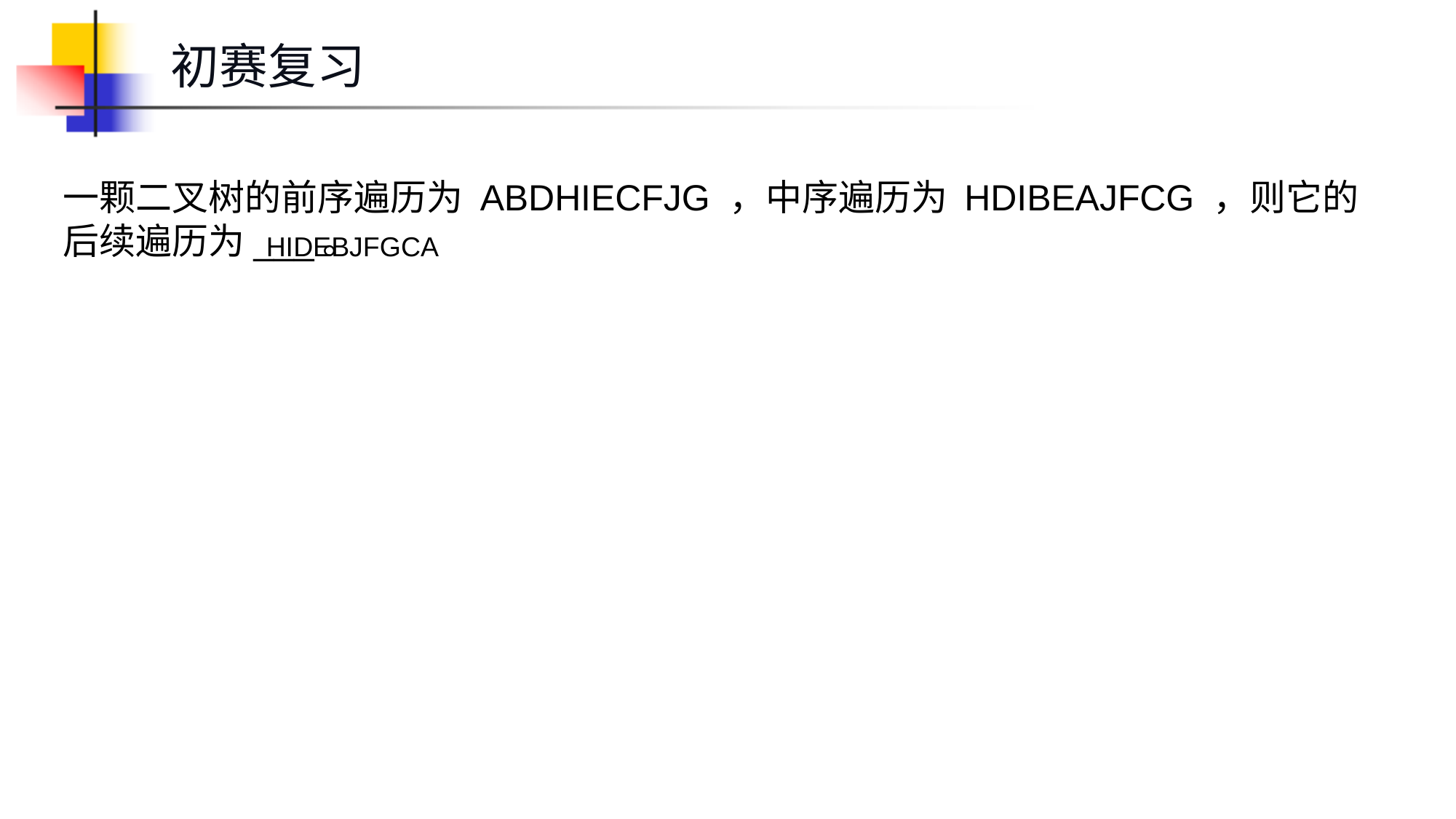

初赛复习
一颗二叉树的前序遍历为 ABDHIECFJG ，中序遍历为 HDIBEAJFCG ，则它的后续遍历为___。
HIDEBJFGCA